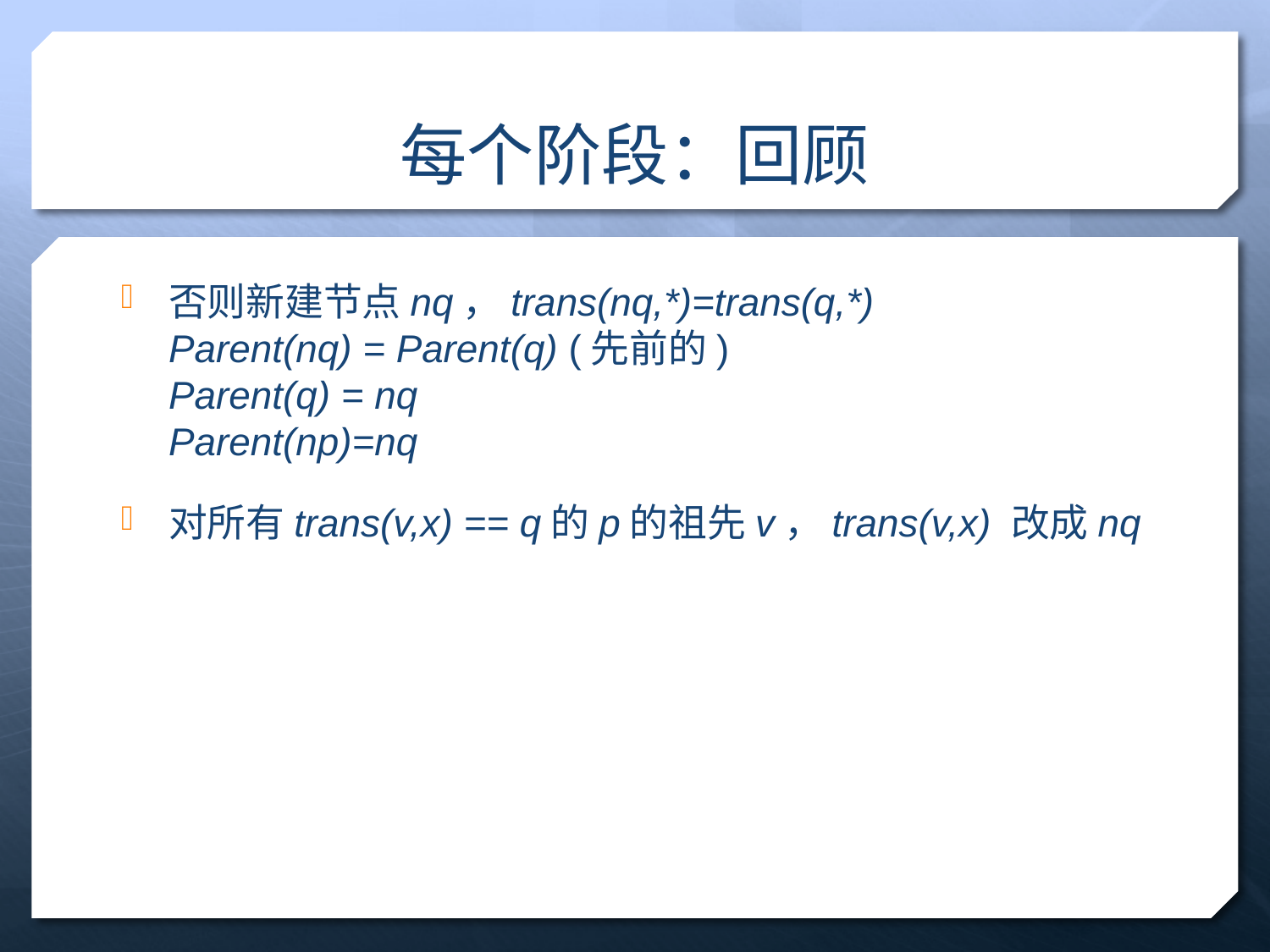

# 每个阶段：回顾
否则新建节点nq，trans(nq,*)=trans(q,*)
Parent(nq) = Parent(q) (先前的)
Parent(q) = nq
Parent(np)=nq
对所有trans(v,x) == q的p的祖先v，trans(v,x) 改成nq